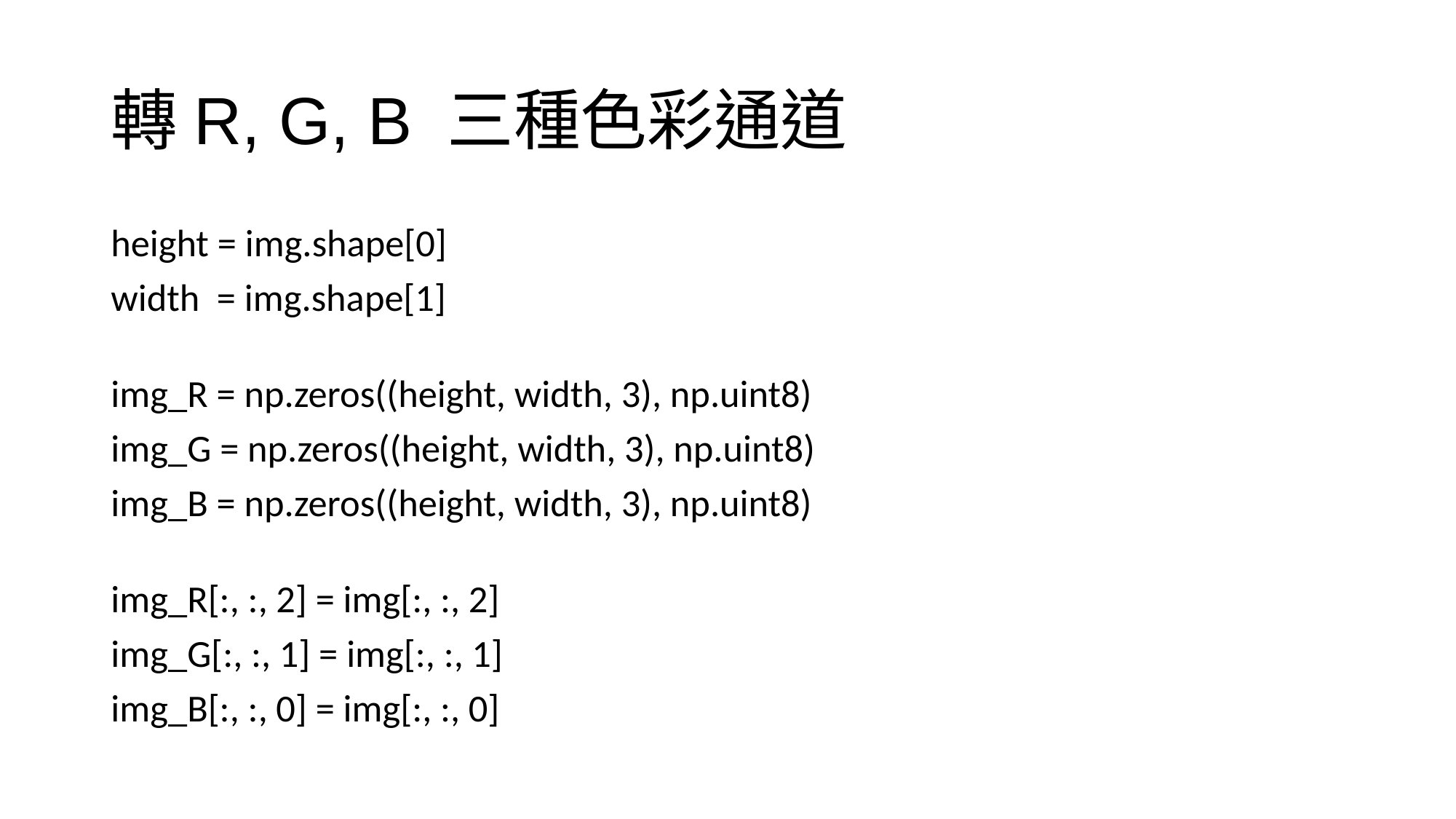

# 轉R, G, B 三種色彩通道
height = img.shape[0]
width  = img.shape[1]
img_R = np.zeros((height, width, 3), np.uint8)
img_G = np.zeros((height, width, 3), np.uint8)
img_B = np.zeros((height, width, 3), np.uint8)
img_R[:, :, 2] = img[:, :, 2]
img_G[:, :, 1] = img[:, :, 1]
img_B[:, :, 0] = img[:, :, 0]